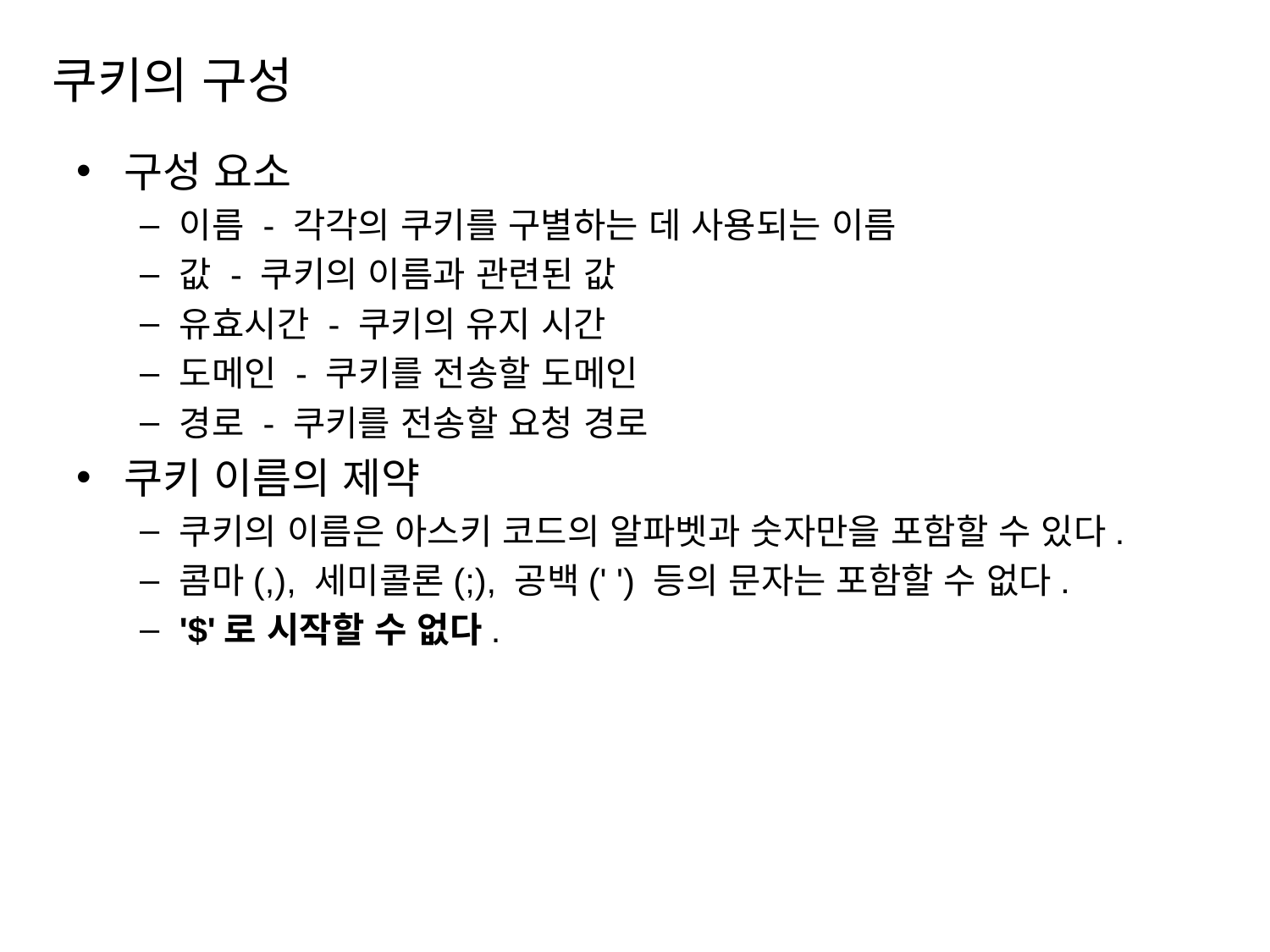

# 쿠키의 구성
구성 요소
이름 - 각각의 쿠키를 구별하는 데 사용되는 이름
값 - 쿠키의 이름과 관련된 값
유효시간 - 쿠키의 유지 시간
도메인 - 쿠키를 전송할 도메인
경로 - 쿠키를 전송할 요청 경로
쿠키 이름의 제약
쿠키의 이름은 아스키 코드의 알파벳과 숫자만을 포함할 수 있다.
콤마(,), 세미콜론(;), 공백(' ') 등의 문자는 포함할 수 없다.
'$'로 시작할 수 없다.